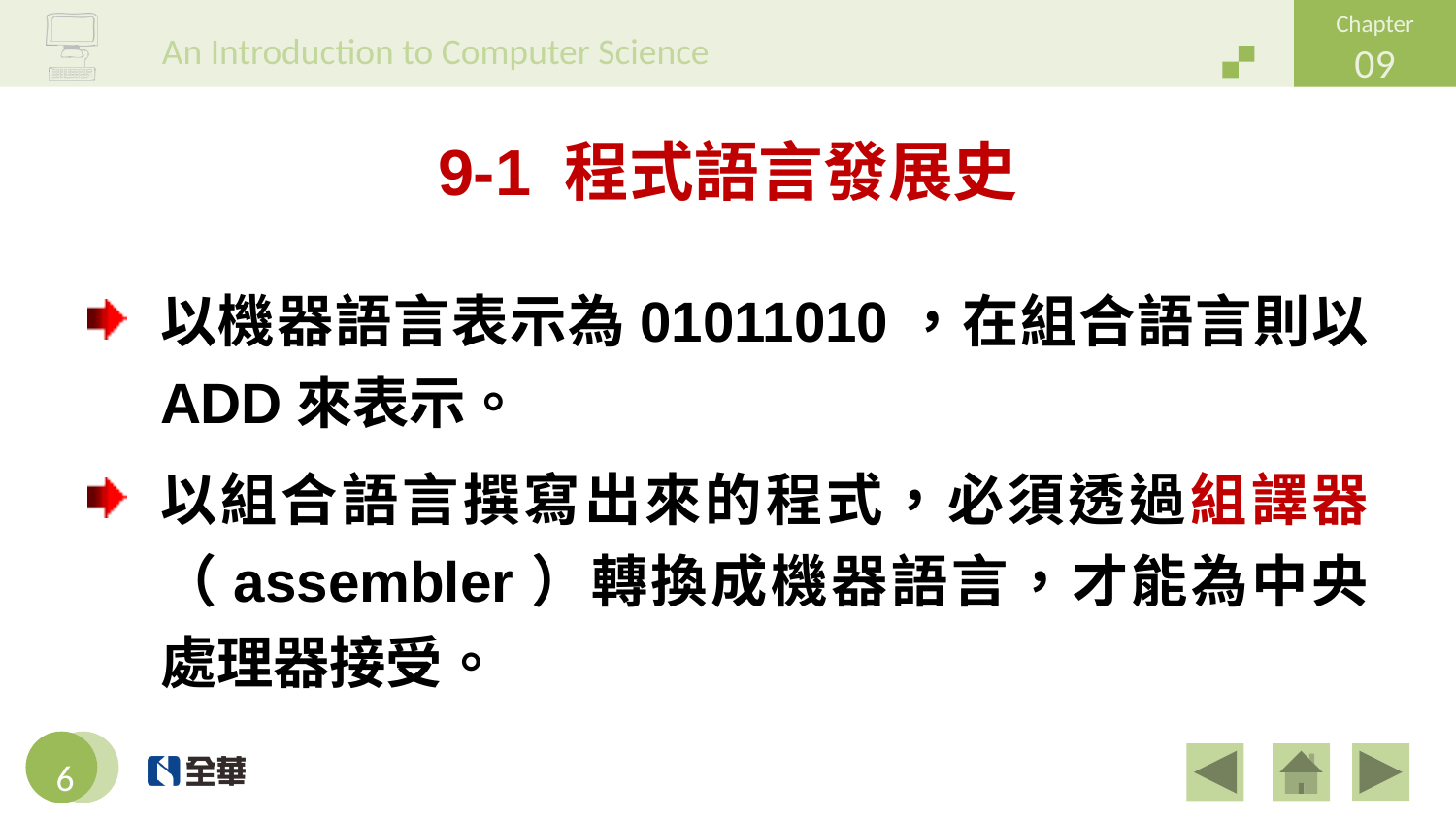

# 9-1 程式語言發展史
以機器語言表示為01011010，在組合語言則以 ADD來表示。
以組合語言撰寫出來的程式，必須透過組譯器（assembler）轉換成機器語言，才能為中央處理器接受。